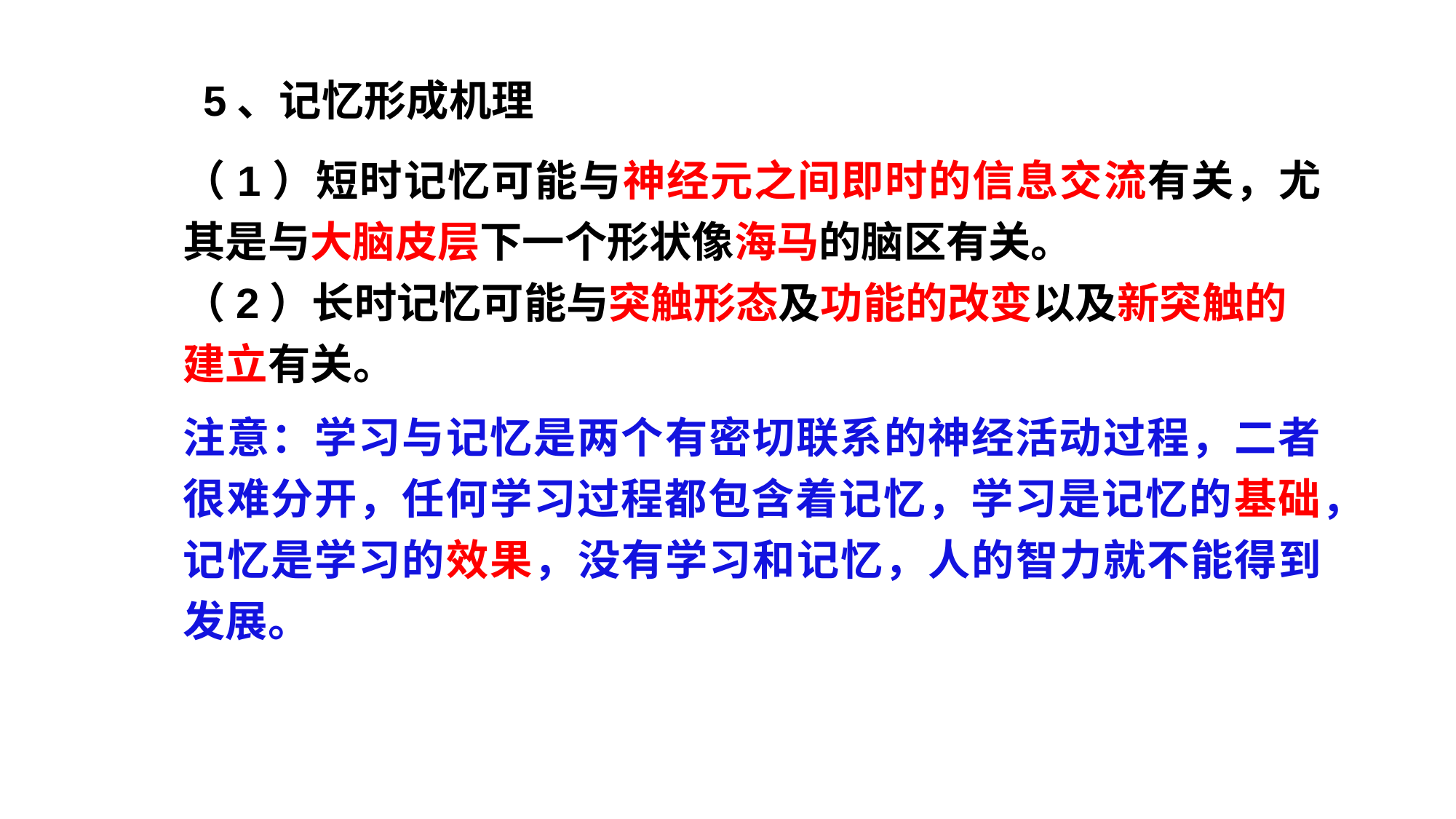

5、记忆形成机理
（1）短时记忆可能与神经元之间即时的信息交流有关，尤其是与大脑皮层下一个形状像海马的脑区有关。
（2）长时记忆可能与突触形态及功能的改变以及新突触的建立有关。
注意：学习与记忆是两个有密切联系的神经活动过程，二者很难分开，任何学习过程都包含着记忆，学习是记忆的基础，记忆是学习的效果，没有学习和记忆，人的智力就不能得到发展。